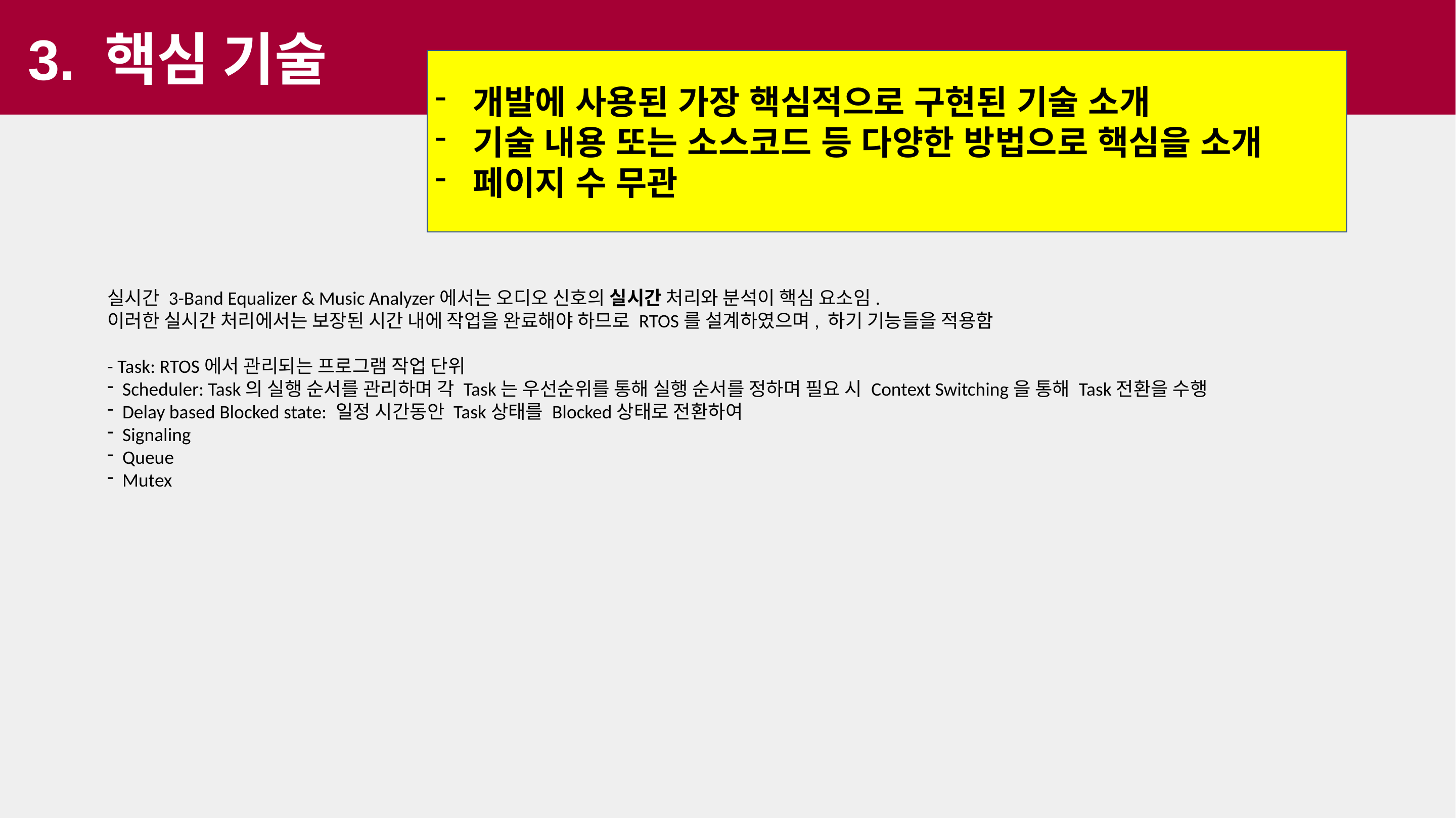

3. 핵심 기술

개발에 사용된 가장 핵심적으로 구현된 기술 소개
기술 내용 또는 소스코드 등 다양한 방법으로 핵심을 소개
페이지 수 무관
실시간 3-Band Equalizer & Music Analyzer에서는 오디오 신호의 실시간 처리와 분석이 핵심 요소임.
이러한 실시간 처리에서는 보장된 시간 내에 작업을 완료해야 하므로 RTOS를 설계하였으며, 하기 기능들을 적용함

- Task: RTOS에서 관리되는 프로그램 작업 단위
Scheduler: Task의 실행 순서를 관리하며 각 Task는 우선순위를 통해 실행 순서를 정하며 필요 시 Context Switching을 통해 Task전환을 수행
Delay based Blocked state: 일정 시간동안 Task상태를 Blocked상태로 전환하여
Signaling
Queue
Mutex